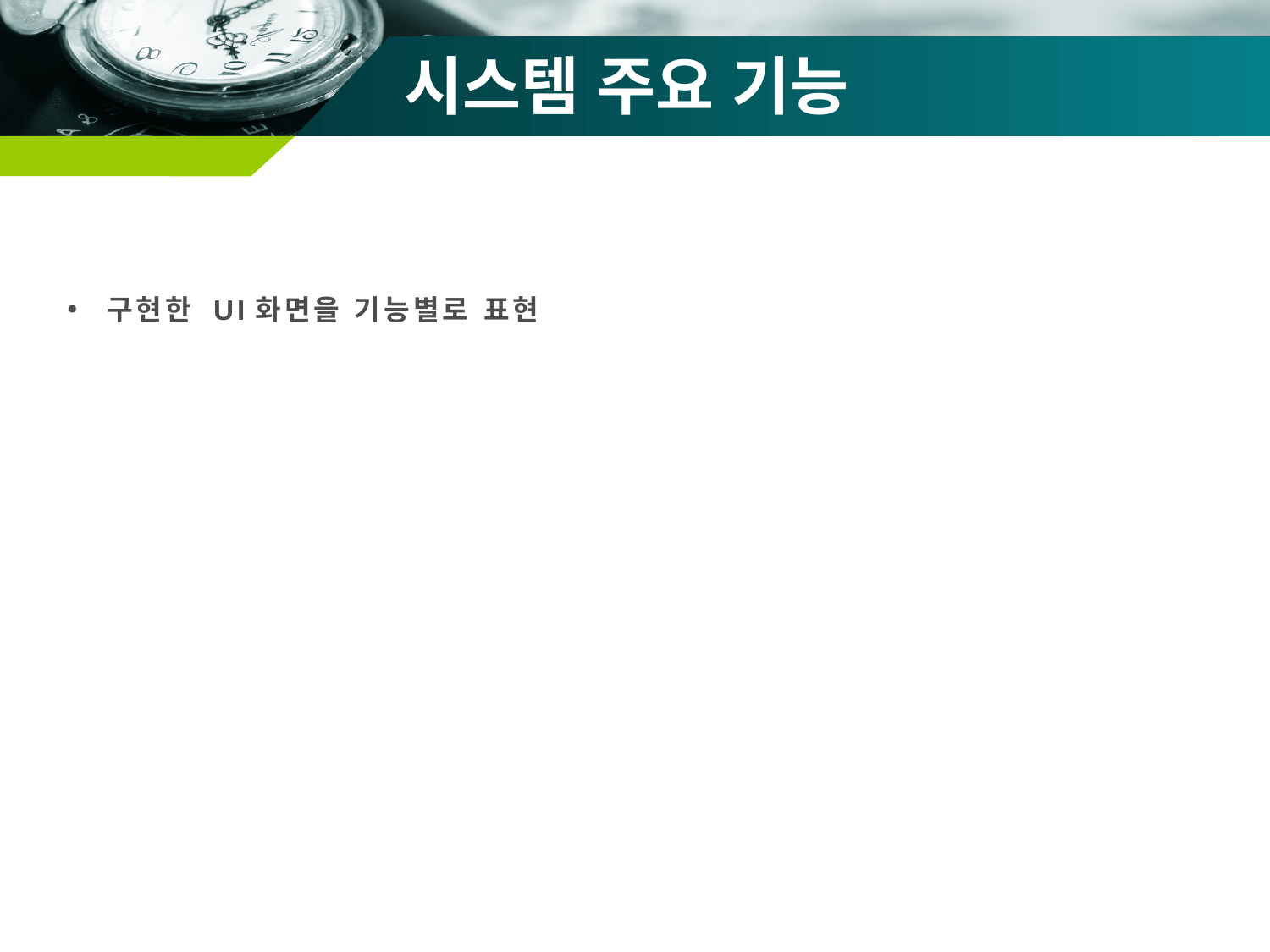

# 시스템 주요 기능
구현한 UI화면을 기능별로 표현
Moneybag-HOME